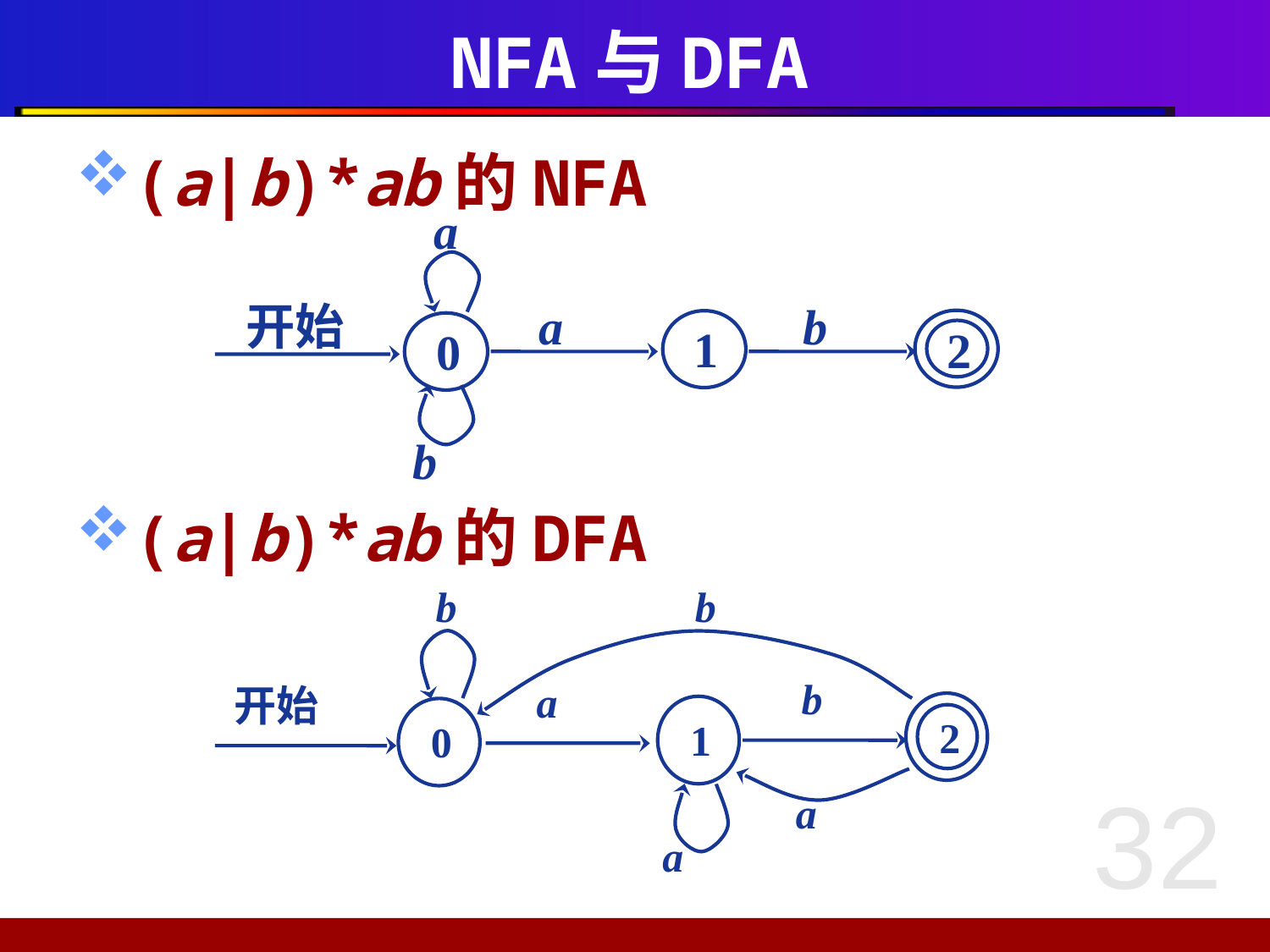

# NFA与DFA
(a|b)*ab的NFA

(a|b)*ab的DFA

a

开始
a
b

2
1
0

b
b
b

b
a
开始

2
1
0

a

a
32